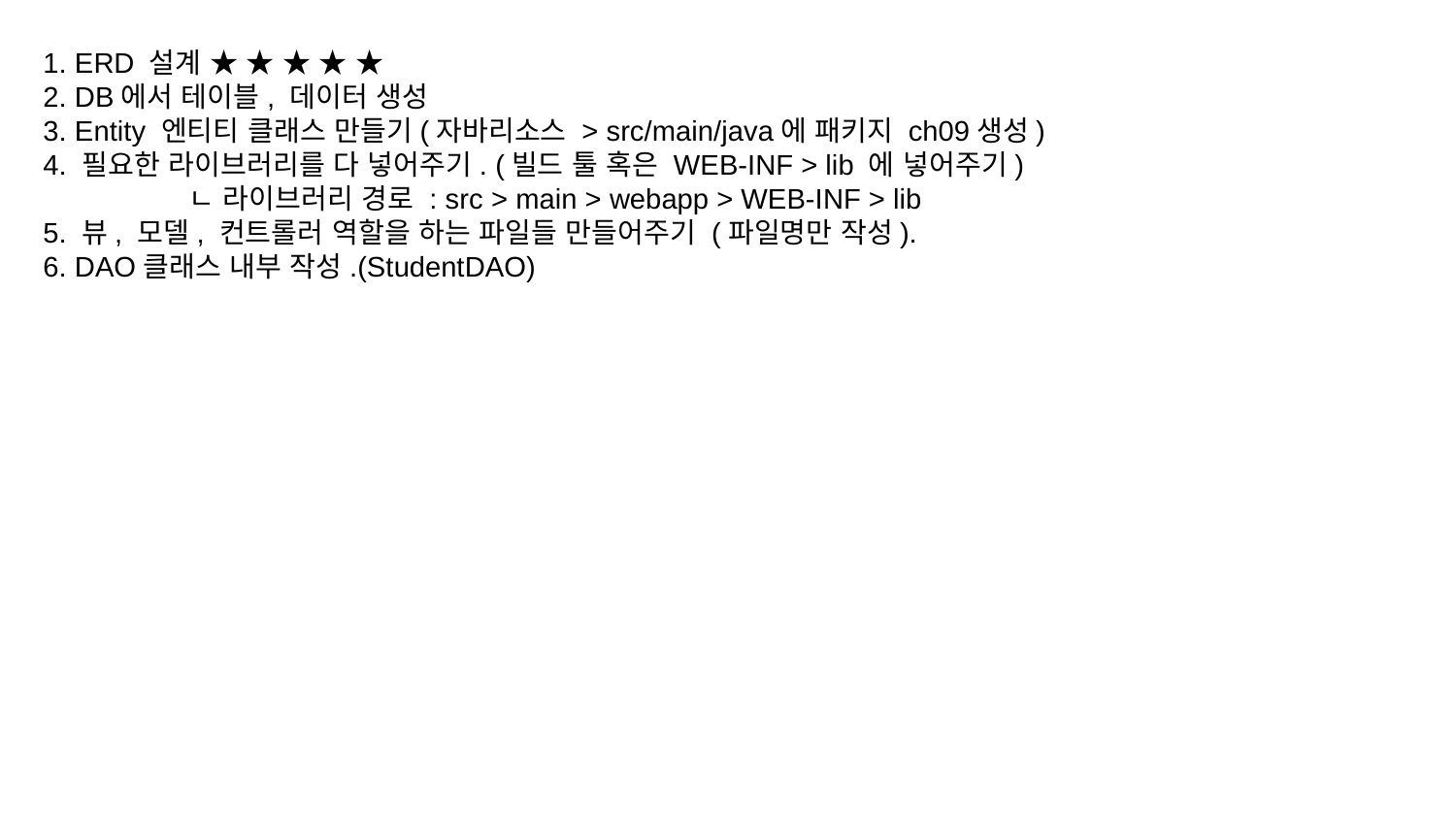

1. ERD 설계 ★ ★ ★ ★ ★
2. DB에서 테이블, 데이터 생성
3. Entity 엔티티 클래스 만들기(자바리소스 > src/main/java에 패키지 ch09생성)
4. 필요한 라이브러리를 다 넣어주기. (빌드 툴 혹은 WEB-INF > lib 에 넣어주기)
	ㄴ 라이브러리 경로 : src > main > webapp > WEB-INF > lib
5. 뷰, 모델, 컨트롤러 역할을 하는 파일들 만들어주기 (파일명만 작성).
6. DAO클래스 내부 작성.(StudentDAO)